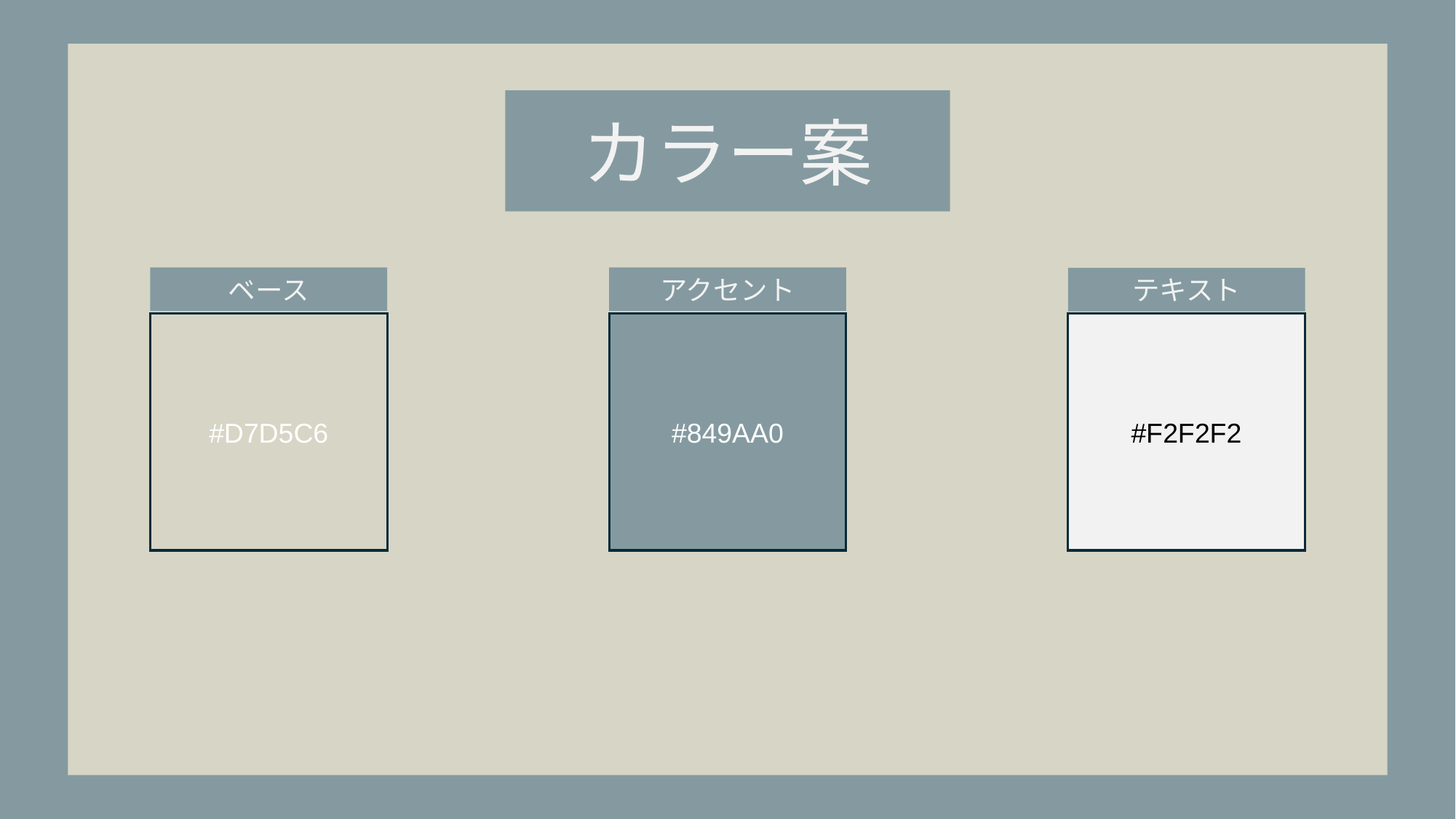

カラー案
ベース
アクセント
テキスト
#D7D5C6
#849AA0
#F2F2F2